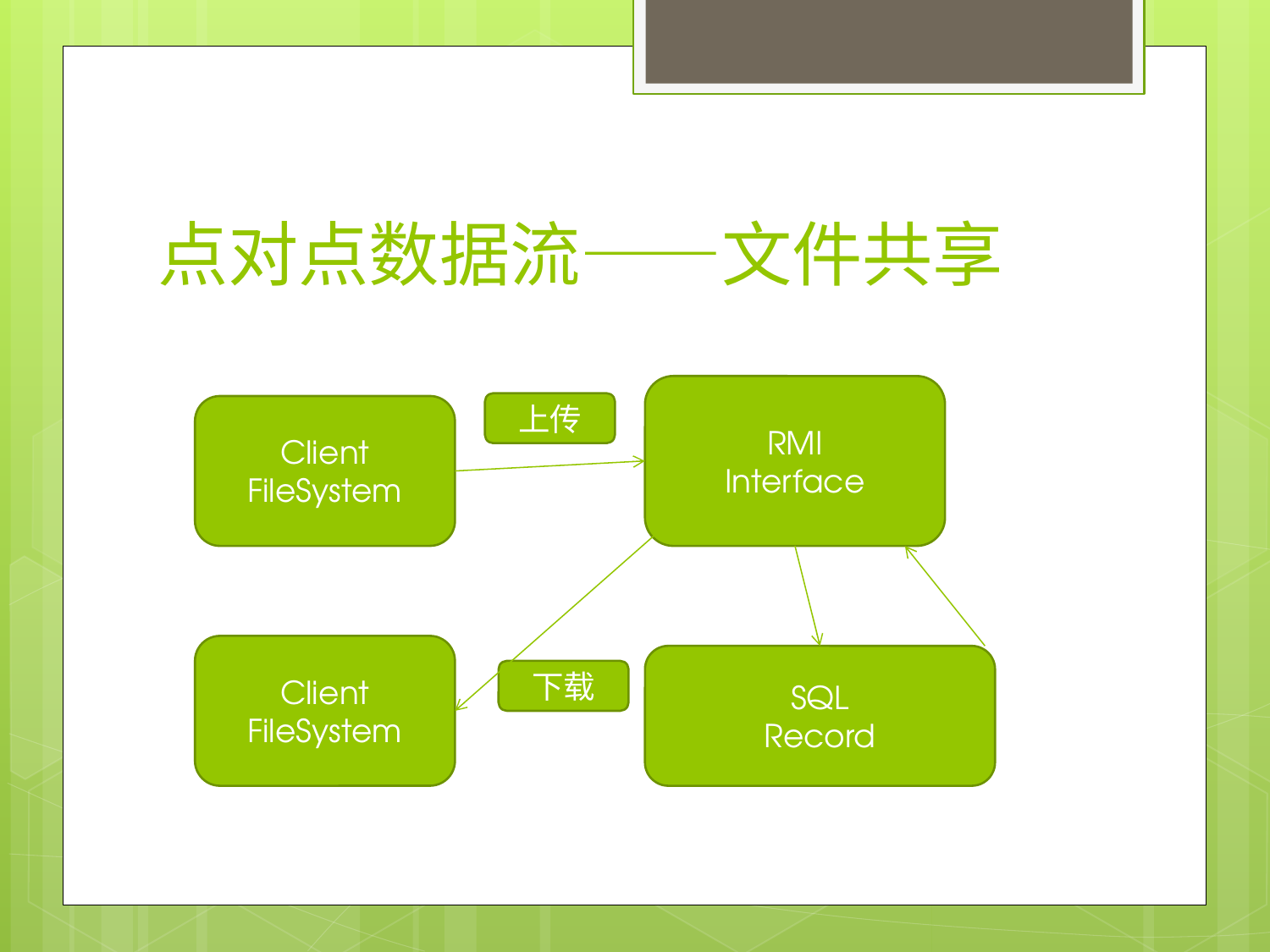

# 点对点数据流——文件共享

RMI
Interface
上传
Client
FileSystem
Client
FileSystem
SQL
Record
下载